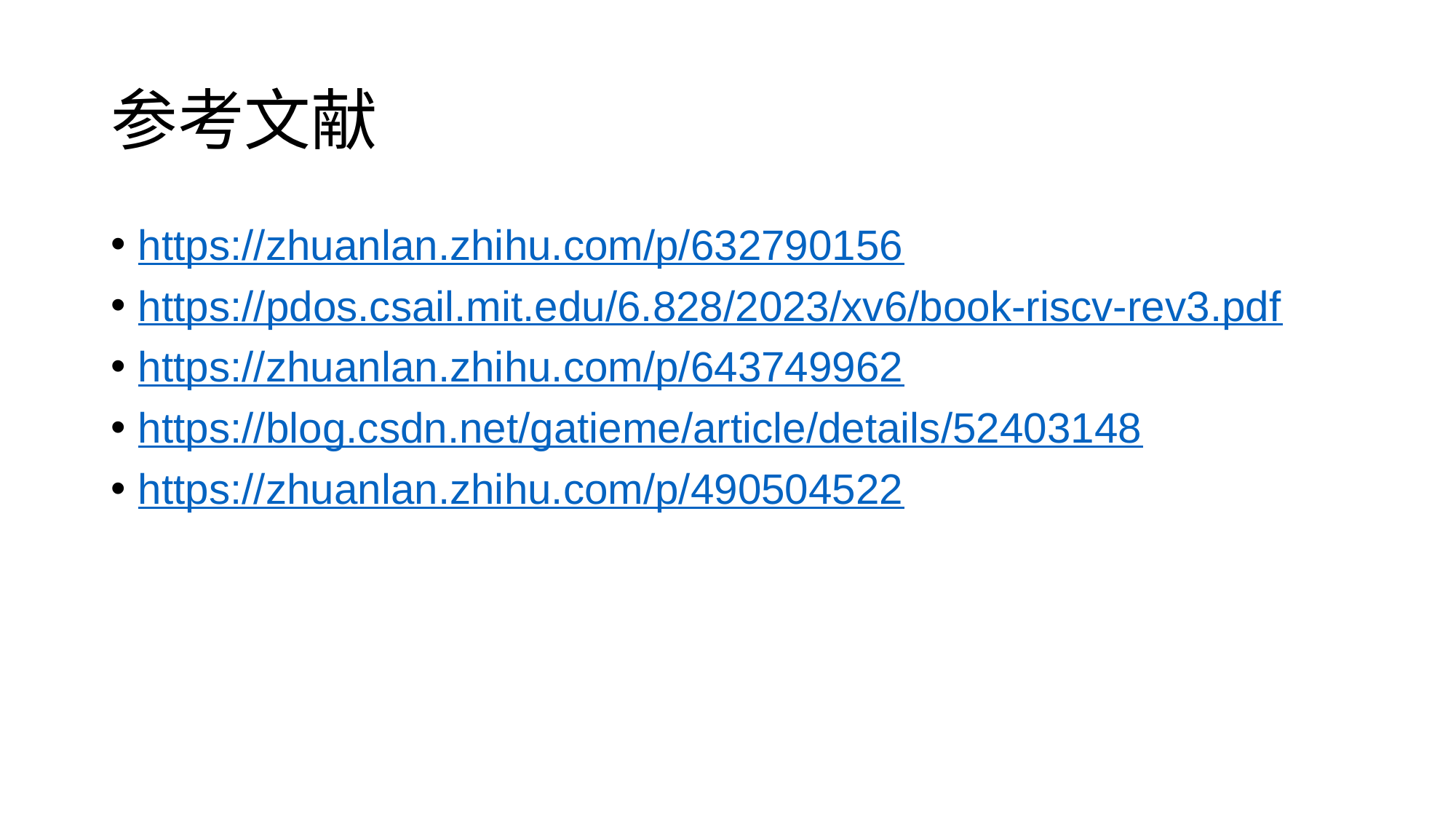

# 参考文献
https://zhuanlan.zhihu.com/p/632790156
https://pdos.csail.mit.edu/6.828/2023/xv6/book-riscv-rev3.pdf
https://zhuanlan.zhihu.com/p/643749962
https://blog.csdn.net/gatieme/article/details/52403148
https://zhuanlan.zhihu.com/p/490504522